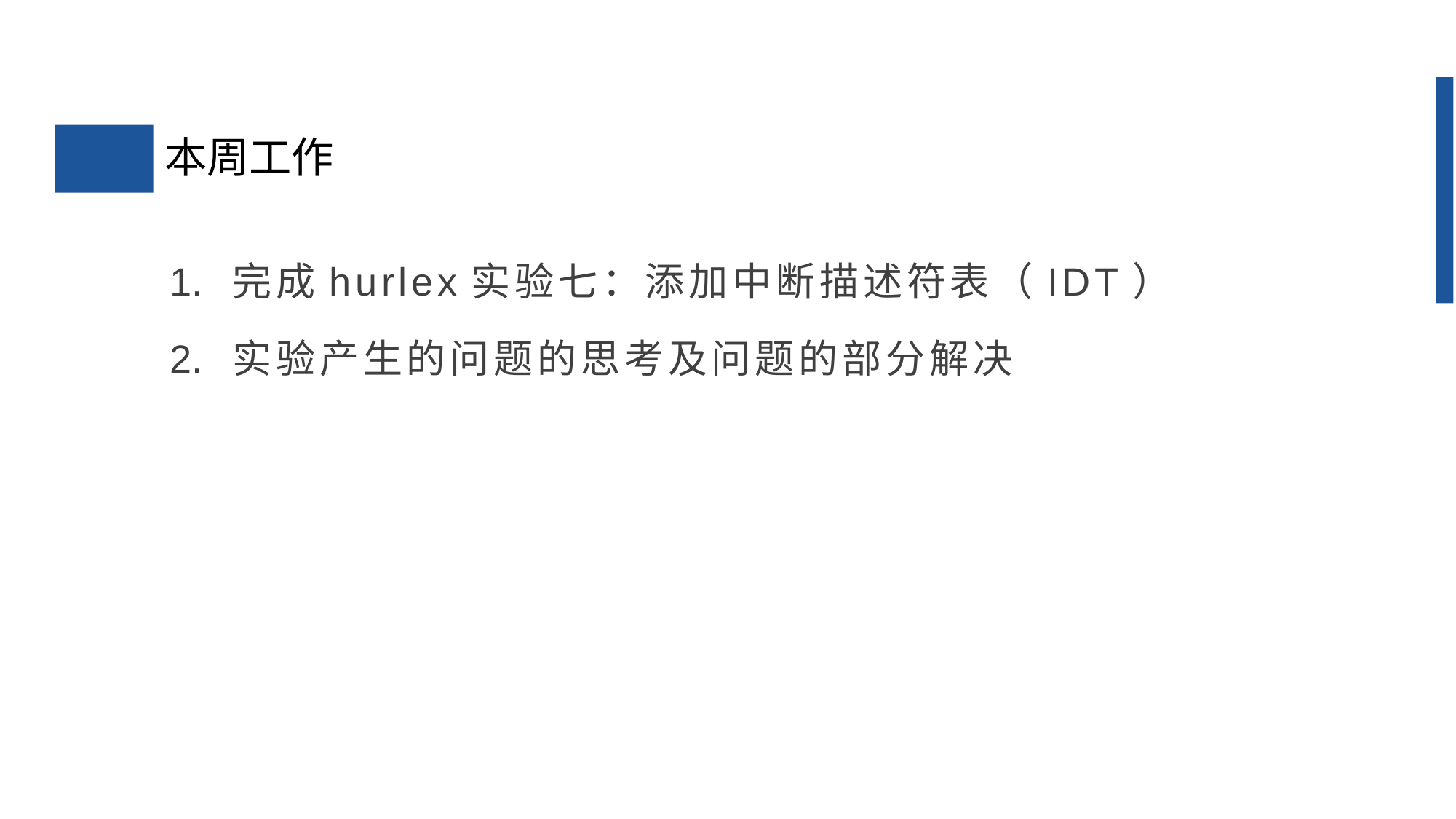

本周工作

完成hurlex实验七：添加中断描述符表（IDT）
实验产生的问题的思考及问题的部分解决